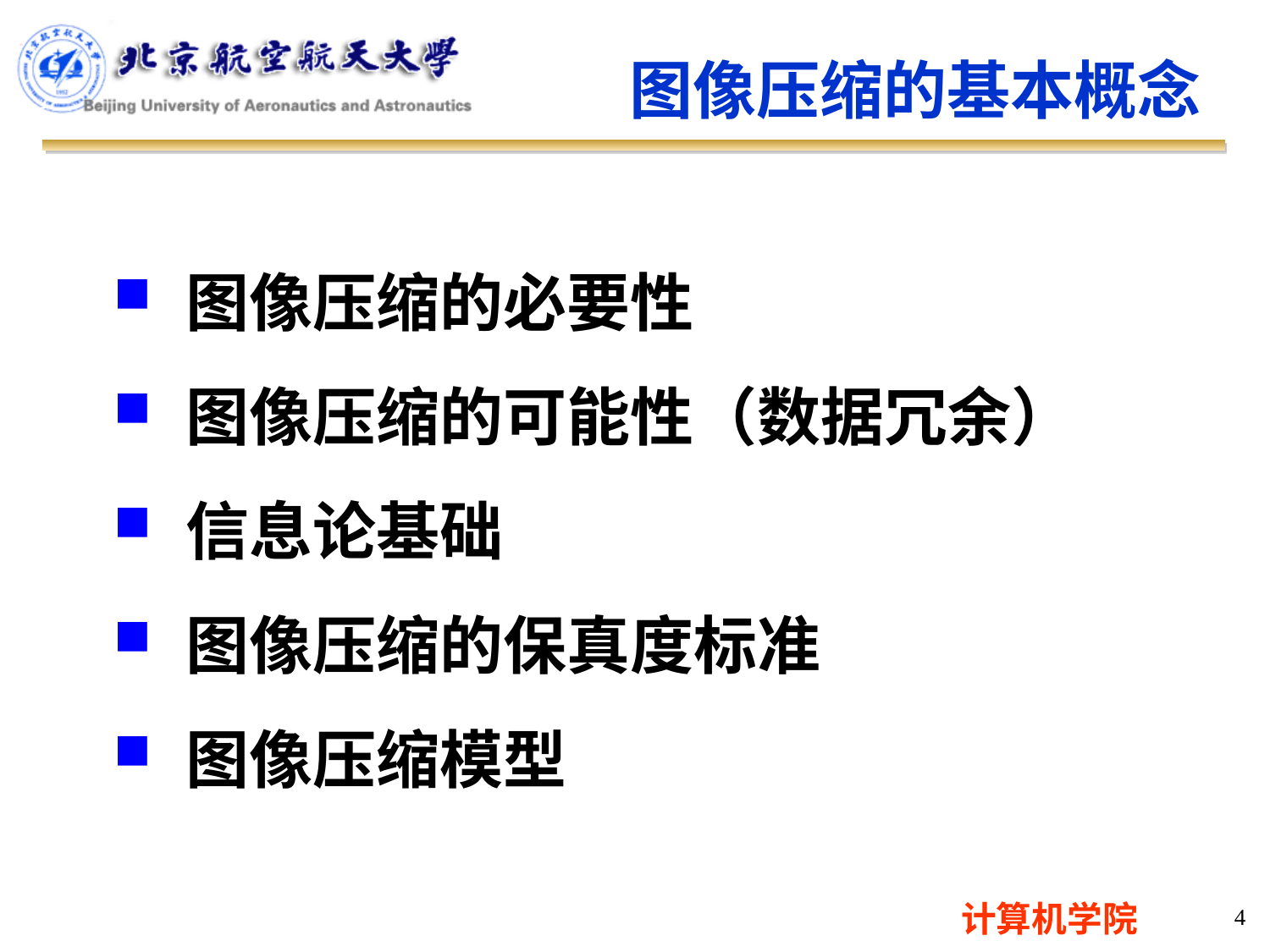

图像压缩的基本概念
 图像压缩的必要性
 图像压缩的可能性（数据冗余）
 信息论基础
 图像压缩的保真度标准
 图像压缩模型
4